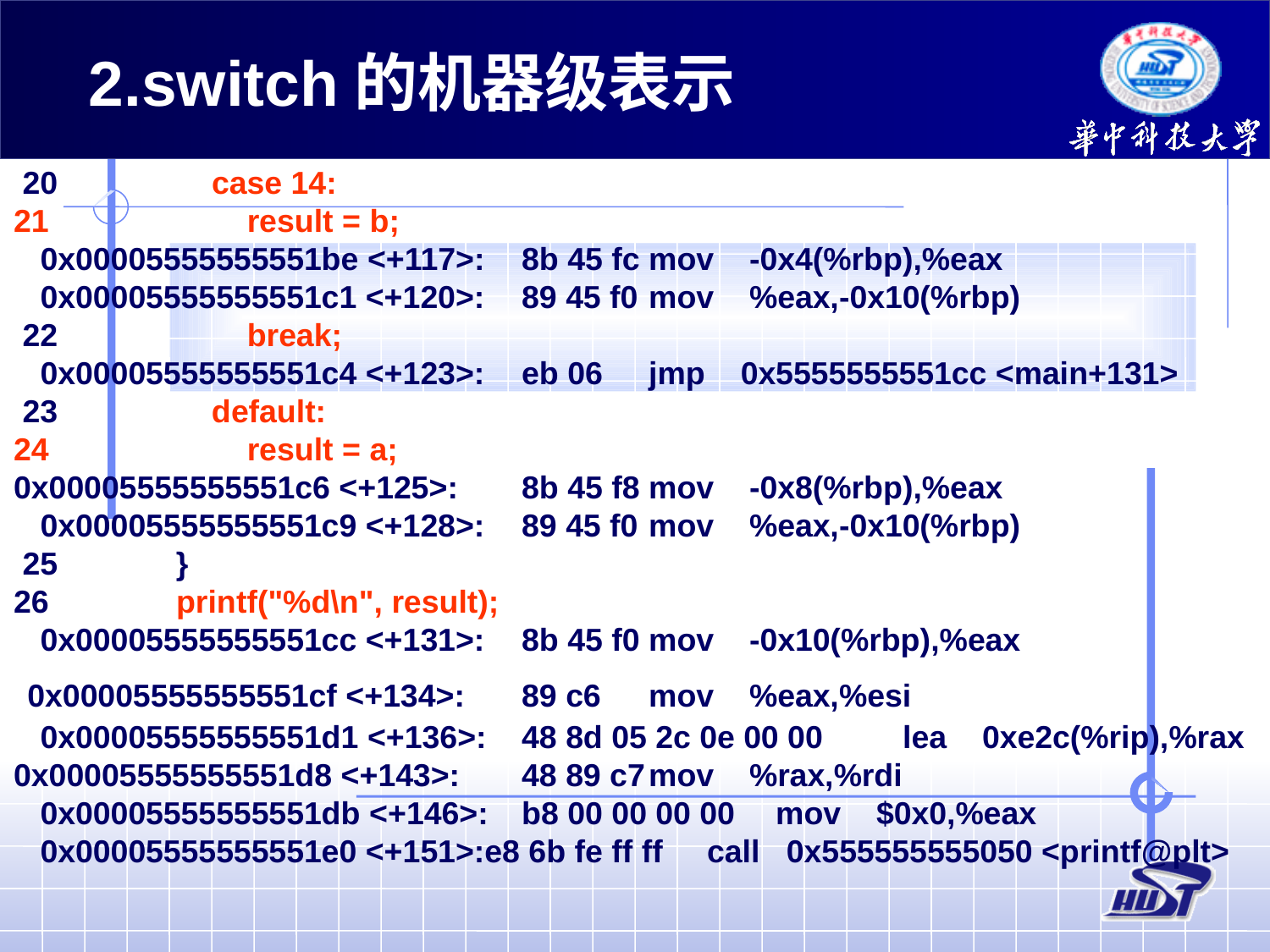

2.switch的机器级表示
 20	        case 14:
21	            result = b;
   0x00005555555551be <+117>:	8b 45 fc	mov    -0x4(%rbp),%eax
   0x00005555555551c1 <+120>:	89 45 f0	mov    %eax,-0x10(%rbp)
 22	            break;
   0x00005555555551c4 <+123>:	eb 06	jmp    0x5555555551cc <main+131>
 23	        default:
24	            result = a;
0x00005555555551c6 <+125>:	8b 45 f8	mov    -0x8(%rbp),%eax
   0x00005555555551c9 <+128>:	89 45 f0	mov    %eax,-0x10(%rbp)
 25	    }
26	    printf("%d\n", result);
   0x00005555555551cc <+131>:	8b 45 f0	mov    -0x10(%rbp),%eax
 0x00005555555551cf <+134>:	89 c6	mov    %eax,%esi
   0x00005555555551d1 <+136>:	48 8d 05 2c 0e 00 00	lea    0xe2c(%rip),%rax 0x00005555555551d8 <+143>:	48 89 c7	mov    %rax,%rdi
   0x00005555555551db <+146>:	b8 00 00 00 00	mov    $0x0,%eax
   0x00005555555551e0 <+151>:e8 6b fe ff ff     call   0x555555555050 <printf@plt>